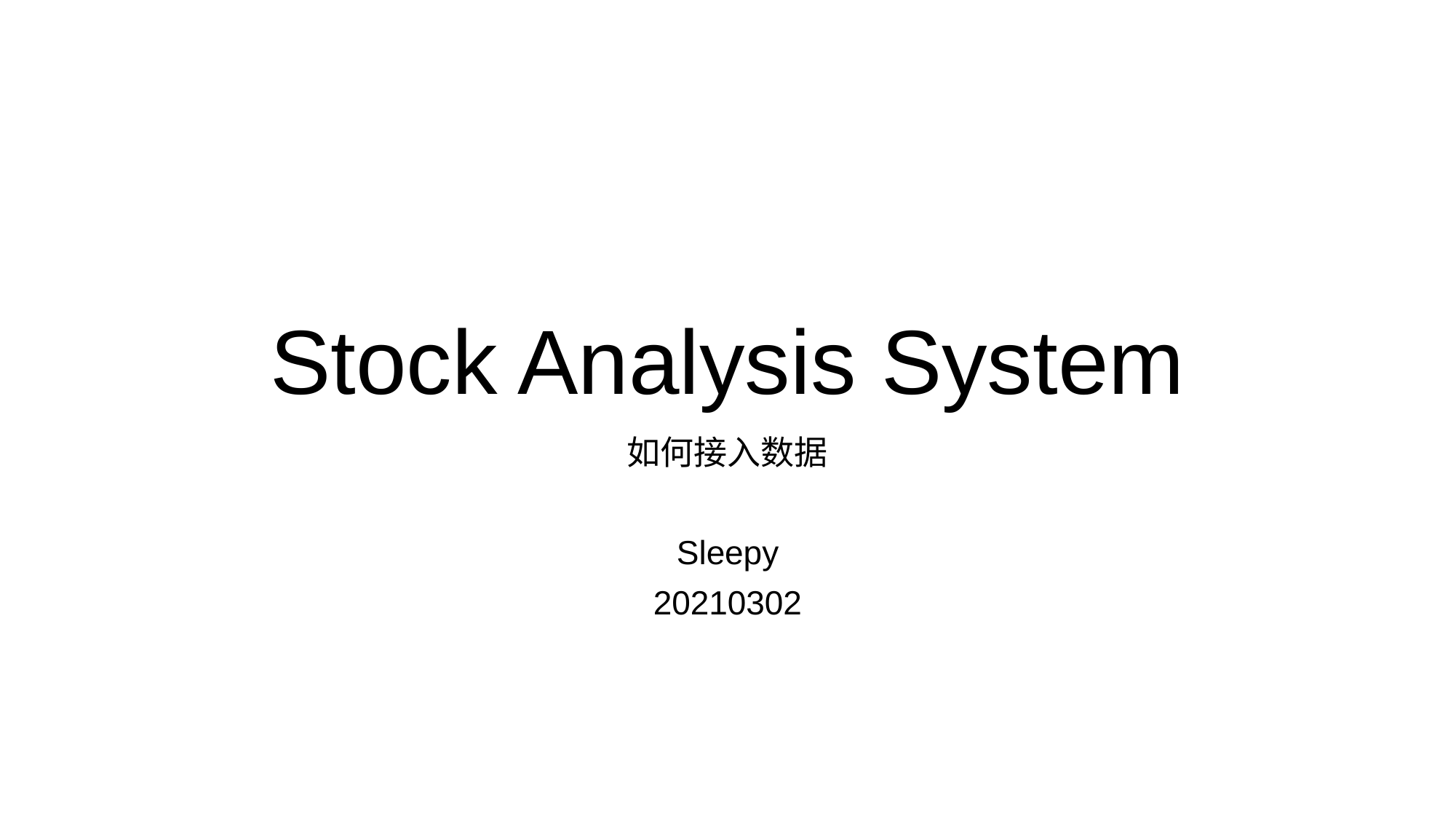

# Stock Analysis System
如何接入数据

Sleepy
20210302